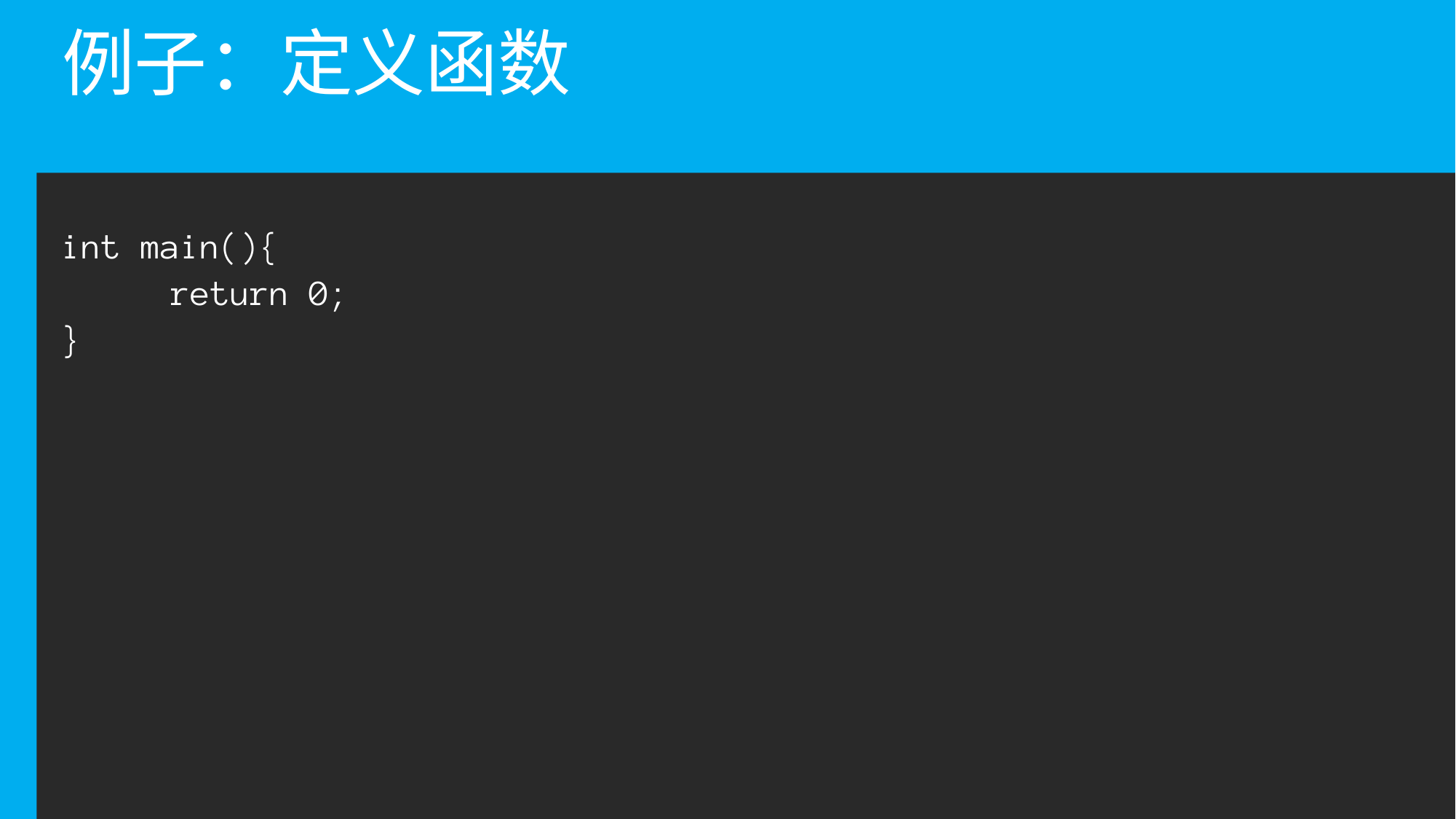

# 例子：定义函数
int main(){
	return 0;
}